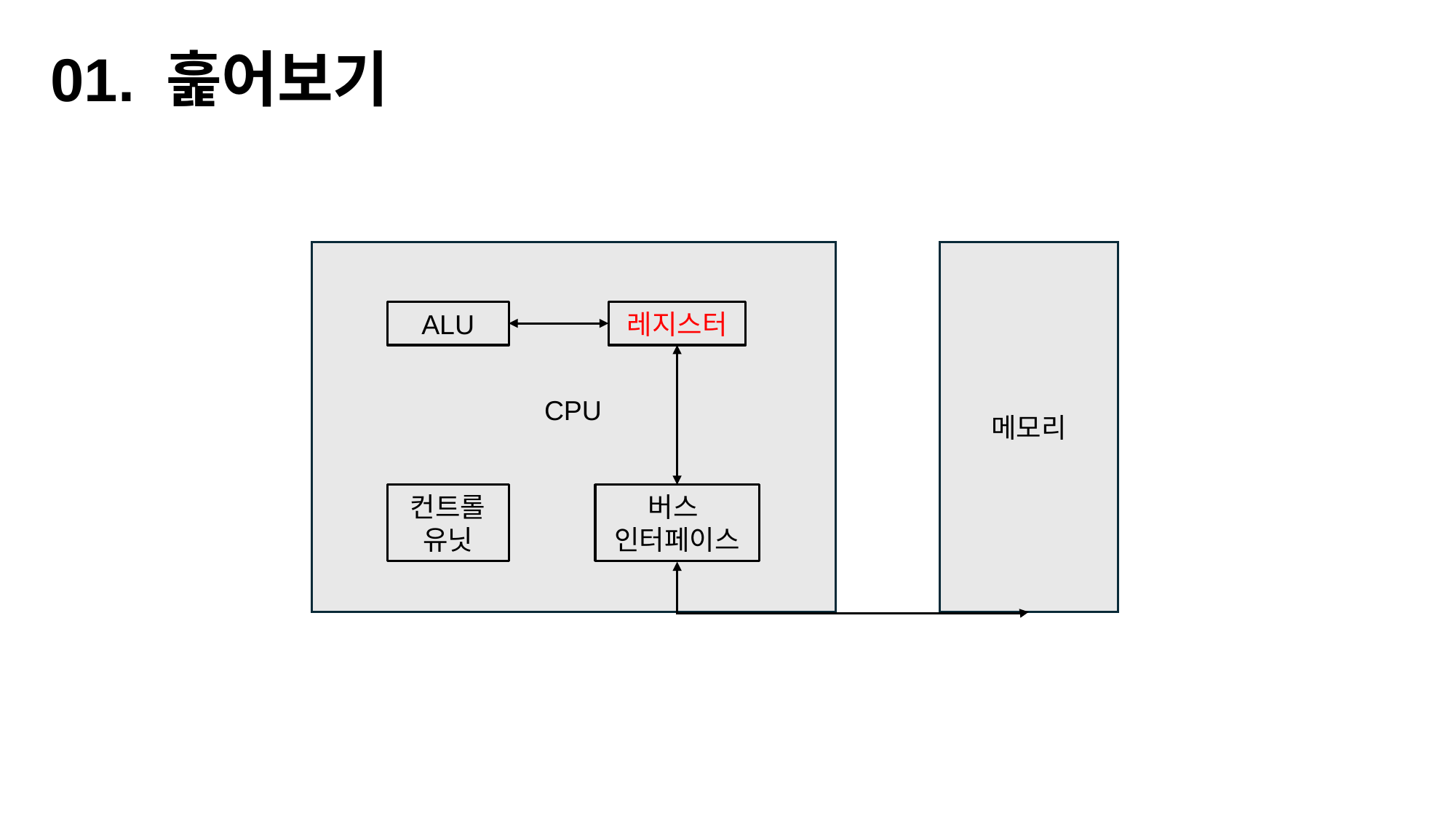

01. 훑어보기
메모리

ALU
레지스터
CPU
버스
인터페이스
컨트롤 유닛